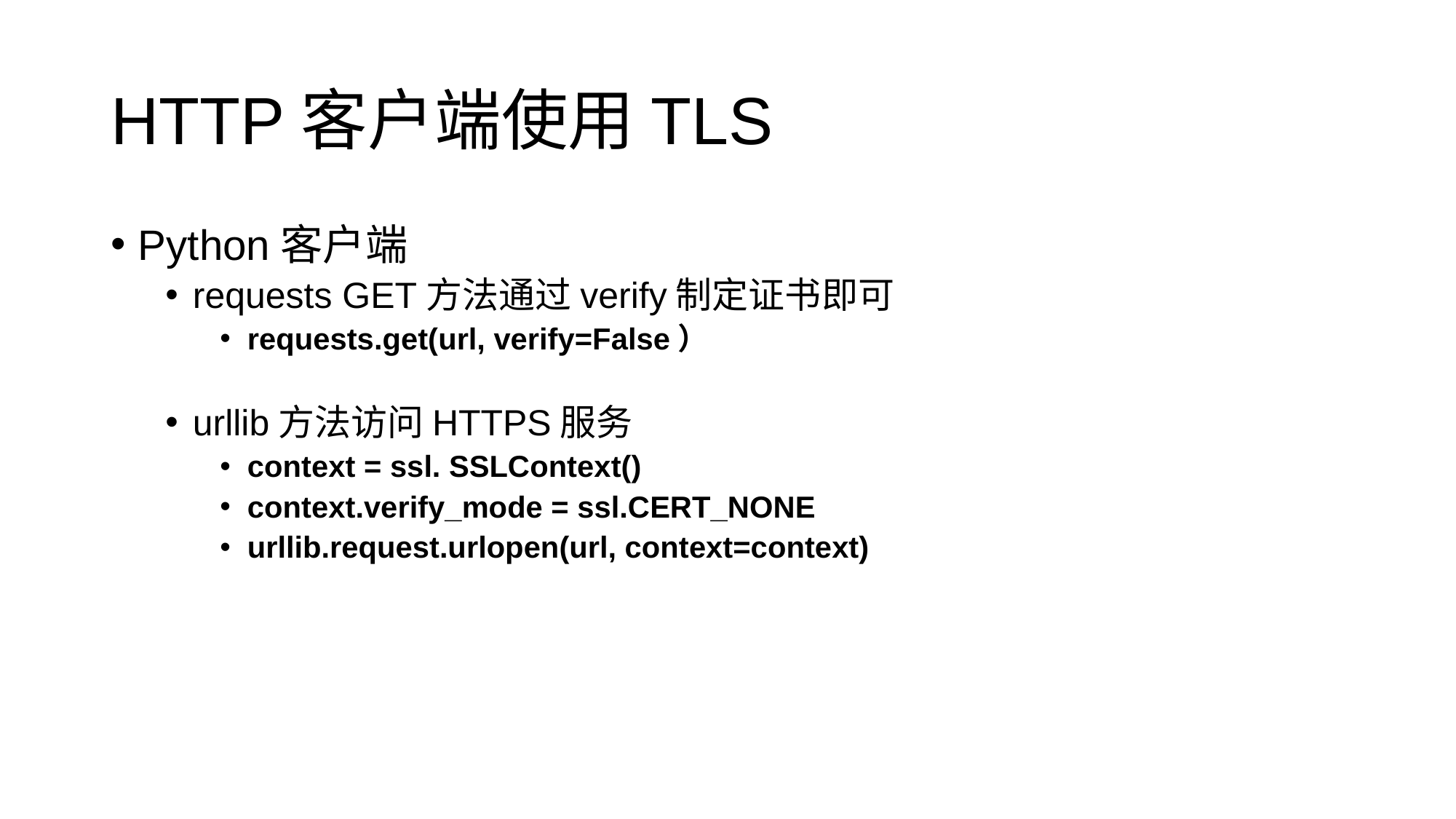

# HTTP客户端使用TLS
Python客户端
requests GET方法通过verify制定证书即可
requests.get(url, verify=False）

urllib方法访问HTTPS服务
context = ssl. SSLContext()
context.verify_mode = ssl.CERT_NONE
urllib.request.urlopen(url, context=context)